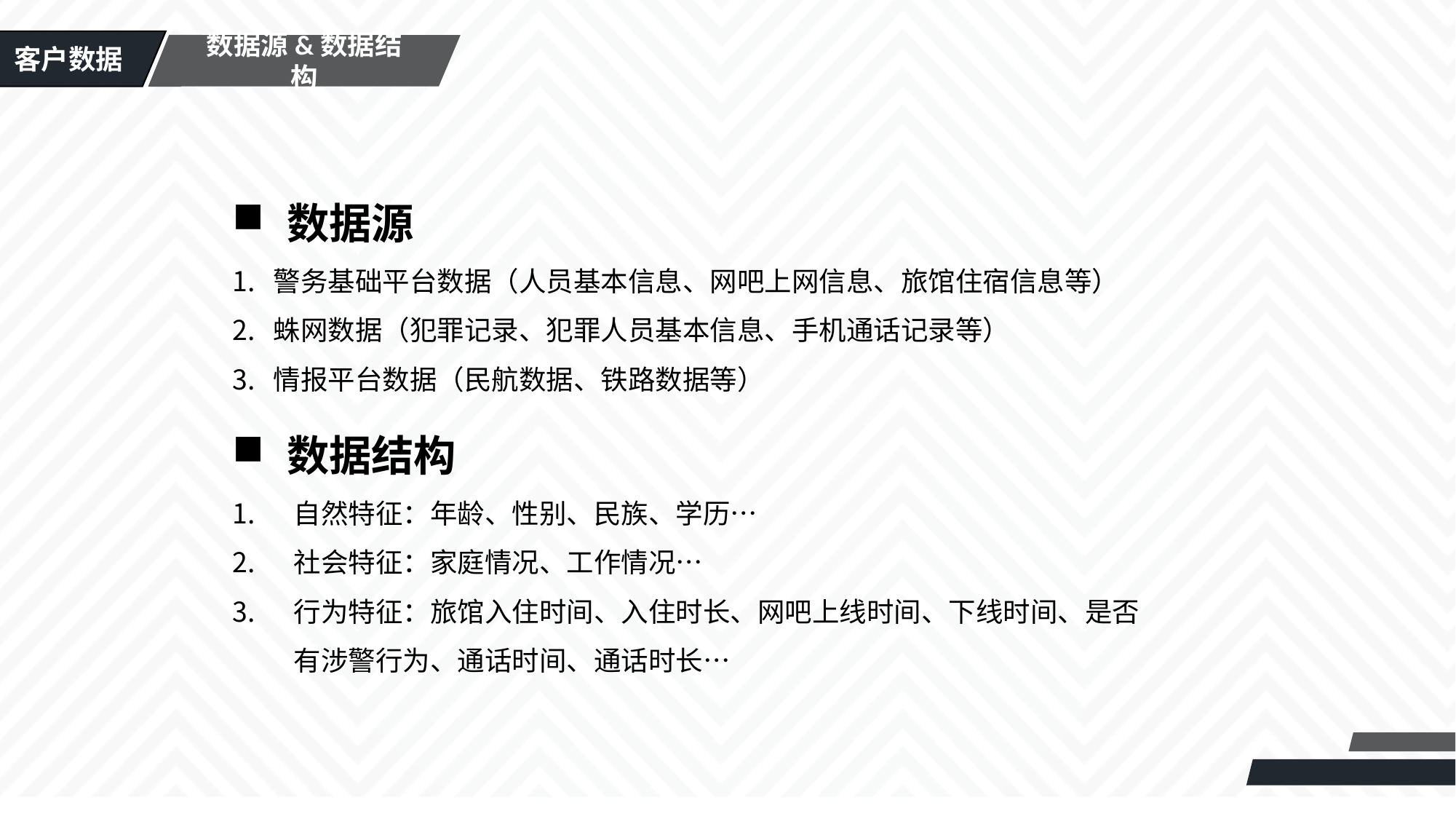

客户数据
数据源&数据结构
数据源
警务基础平台数据（人员基本信息、网吧上网信息、旅馆住宿信息等）
蛛网数据（犯罪记录、犯罪人员基本信息、手机通话记录等）
情报平台数据（民航数据、铁路数据等）
数据结构
自然特征：年龄、性别、民族、学历…
社会特征：家庭情况、工作情况…
行为特征：旅馆入住时间、入住时长、网吧上线时间、下线时间、是否有涉警行为、通话时间、通话时长…